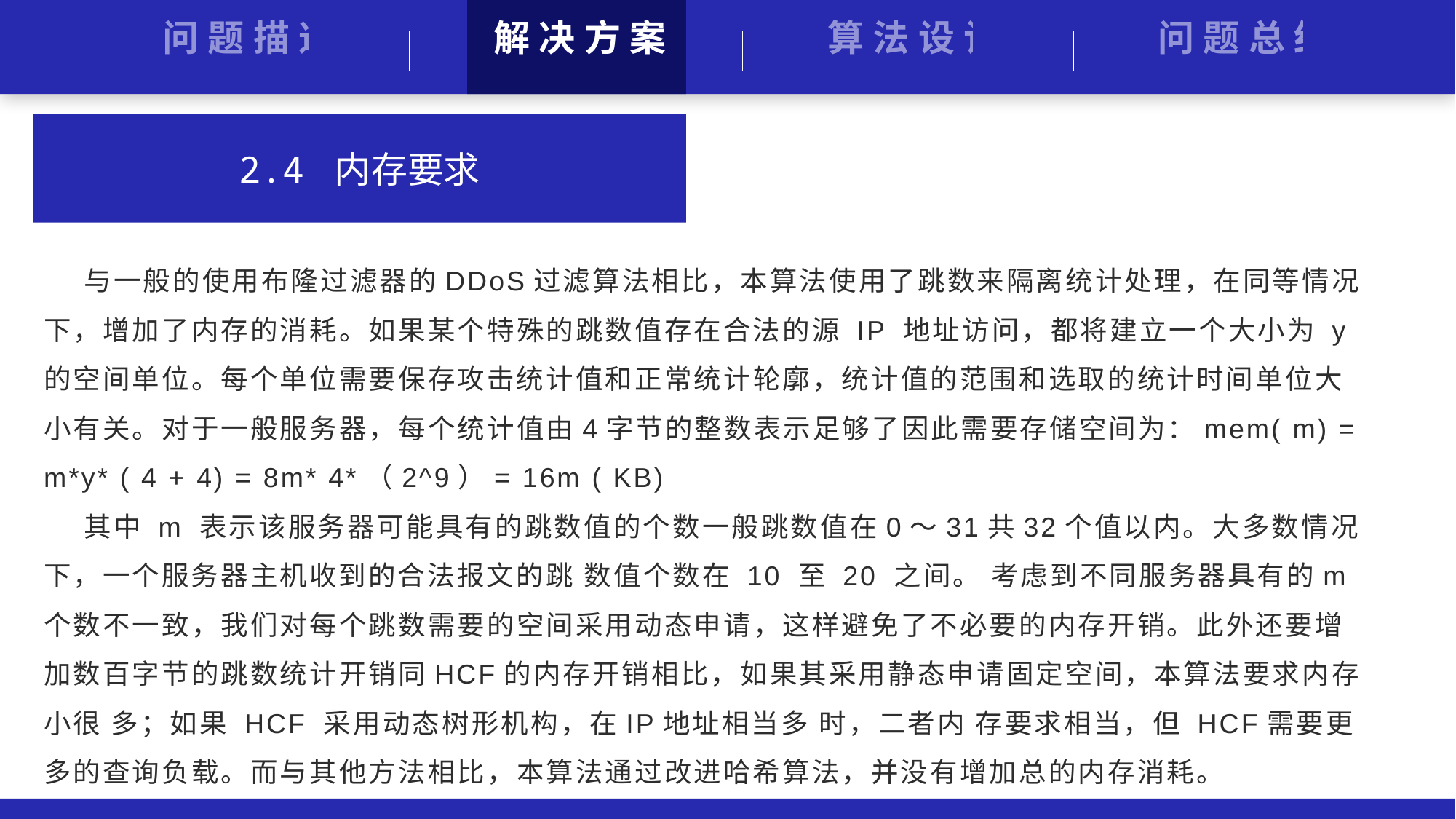

算法设计
问题总结
问题描述
解决方案
2.4 内存要求
    与一般的使用布隆过滤器的DDoS过滤算法相比，本算法使用了跳数来隔离统计处理，在同等情况下，增加了内存的消耗。如果某个特殊的跳数值存在合法的源 IP 地址访问，都将建立一个大小为 y 的空间单位。每个单位需要保存攻击统计值和正常统计轮廓，统计值的范围和选取的统计时间单位大小有关。对于一般服务器，每个统计值由4字节的整数表示足够了因此需要存储空间为：mem( m) = m*y* ( 4 + 4) = 8m* 4*（2^9）= 16m ( KB)
    其中 m 表示该服务器可能具有的跳数值的个数一般跳数值在0～31共32个值以内。大多数情况下，一个服务器主机收到的合法报文的跳 数值个数在 10 至 20 之间。 考虑到不同服务器具有的m个数不一致，我们对每个跳数需要的空间采用动态申请，这样避免了不必要的内存开销。此外还要增加数百字节的跳数统计开销同HCF的内存开销相比，如果其采用静态申请固定空间，本算法要求内存小很 多；如果 HCF 采用动态树形机构，在IP地址相当多 时，二者内 存要求相当，但 HCF需要更多的查询负载。而与其他方法相比，本算法通过改进哈希算法，并没有增加总的内存消耗。